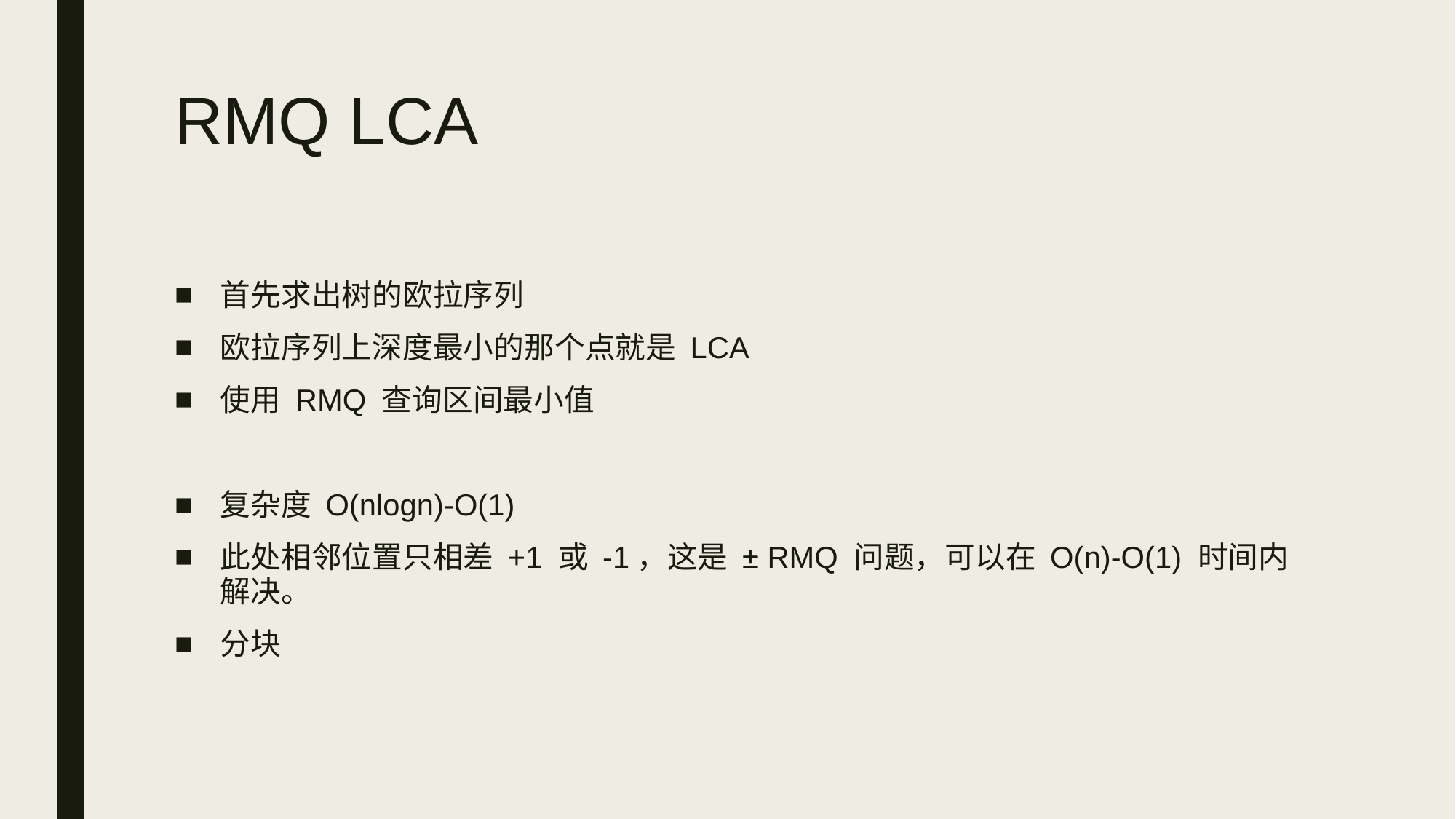

# RMQ LCA
首先求出树的欧拉序列
欧拉序列上深度最小的那个点就是 LCA
使用 RMQ 查询区间最小值

复杂度 O(nlogn)-O(1)
此处相邻位置只相差 +1 或 -1，这是 ± RMQ 问题，可以在 O(n)-O(1) 时间内解决。
分块